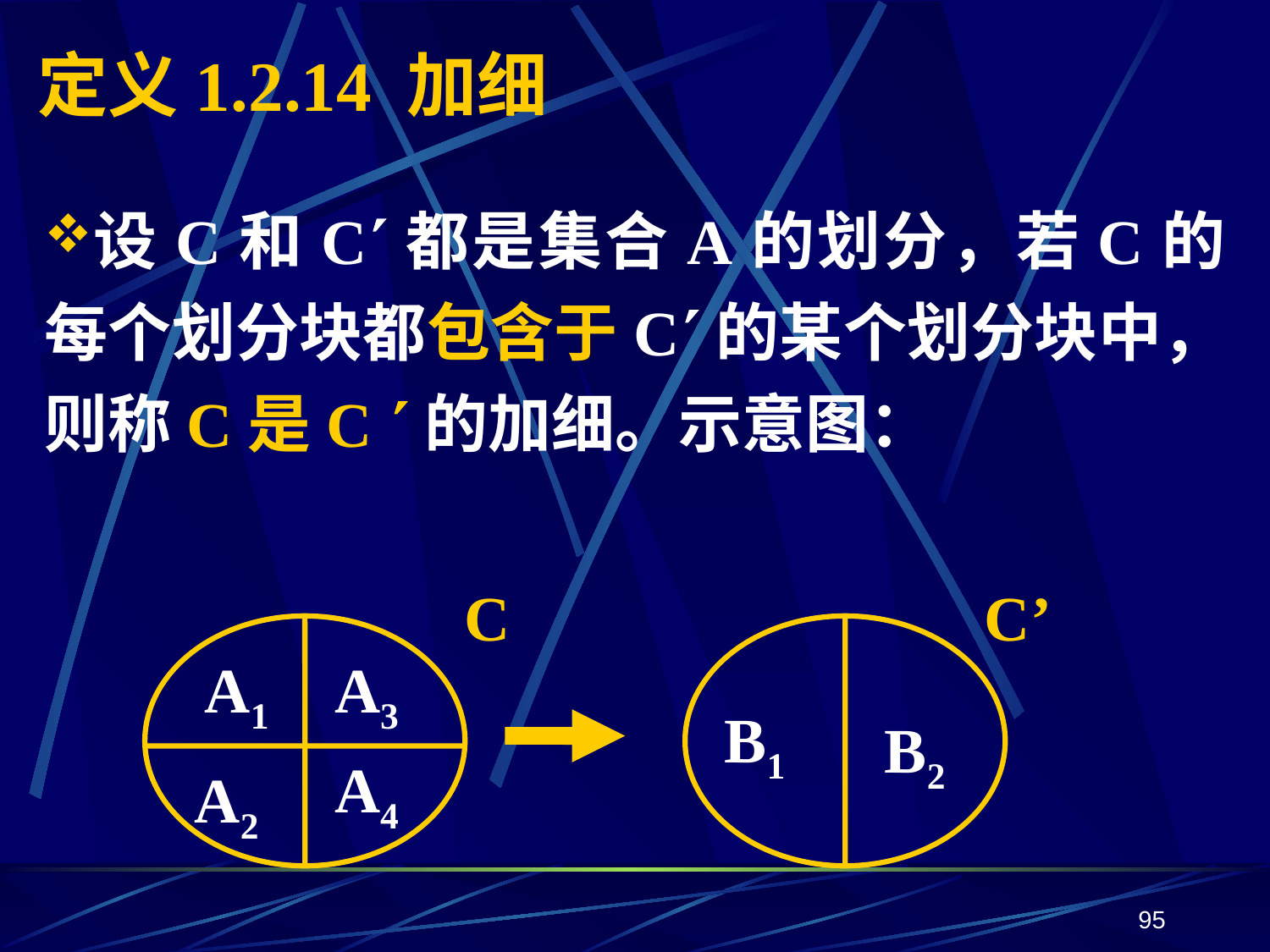

# 定义1.2.14 加细
设C和C′都是集合A的划分，若C的每个划分块都包含于C′的某个划分块中，则称C是C ′的加细。示意图：
C
C’

A1
A3
B1
B2
A4
A2

95